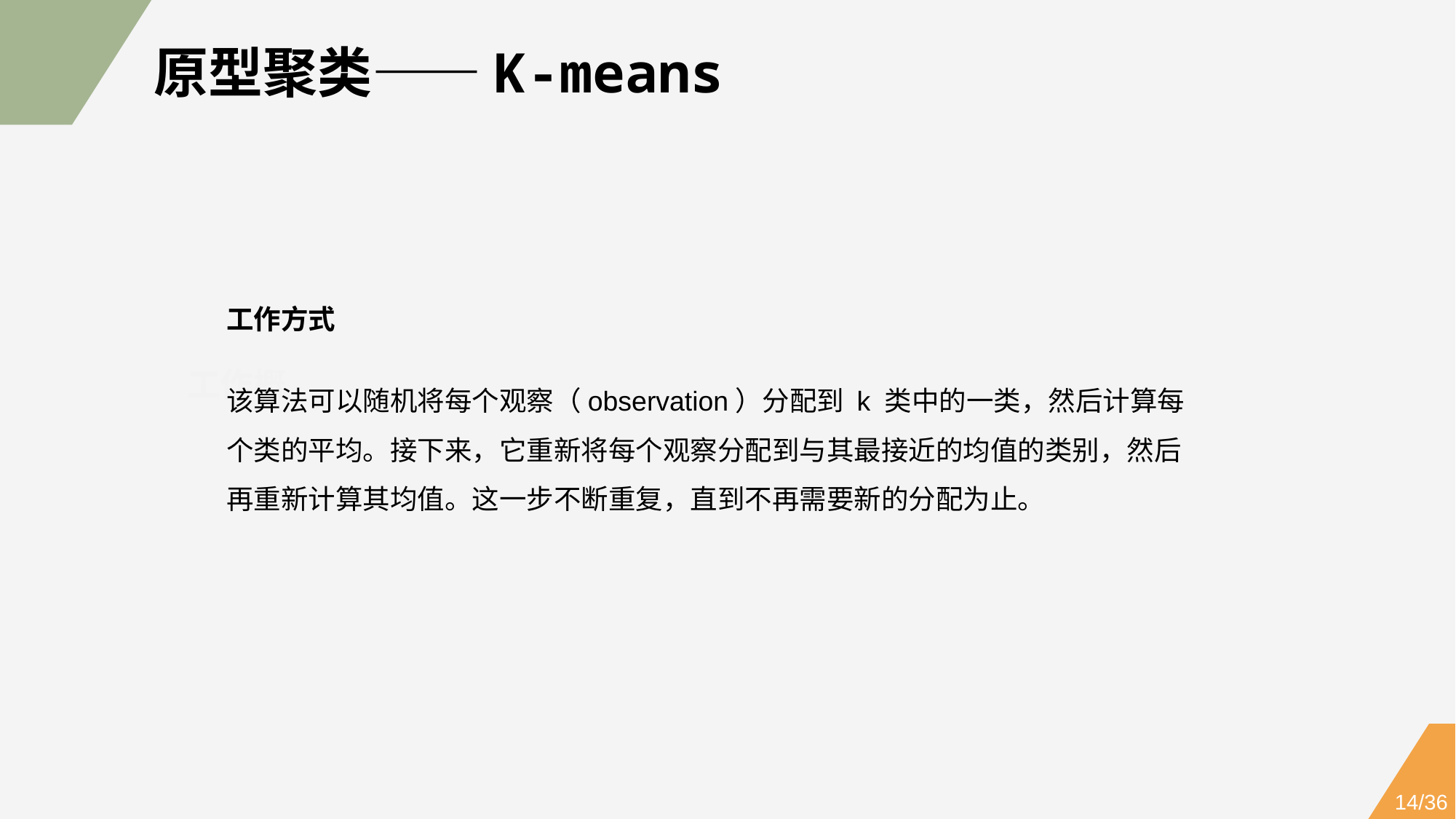

原型聚类——K-means
工作方式

该算法可以随机将每个观察（observation）分配到 k 类中的一类，然后计算每个类的平均。接下来，它重新将每个观察分配到与其最接近的均值的类别，然后再重新计算其均值。这一步不断重复，直到不再需要新的分配为止。
工作概